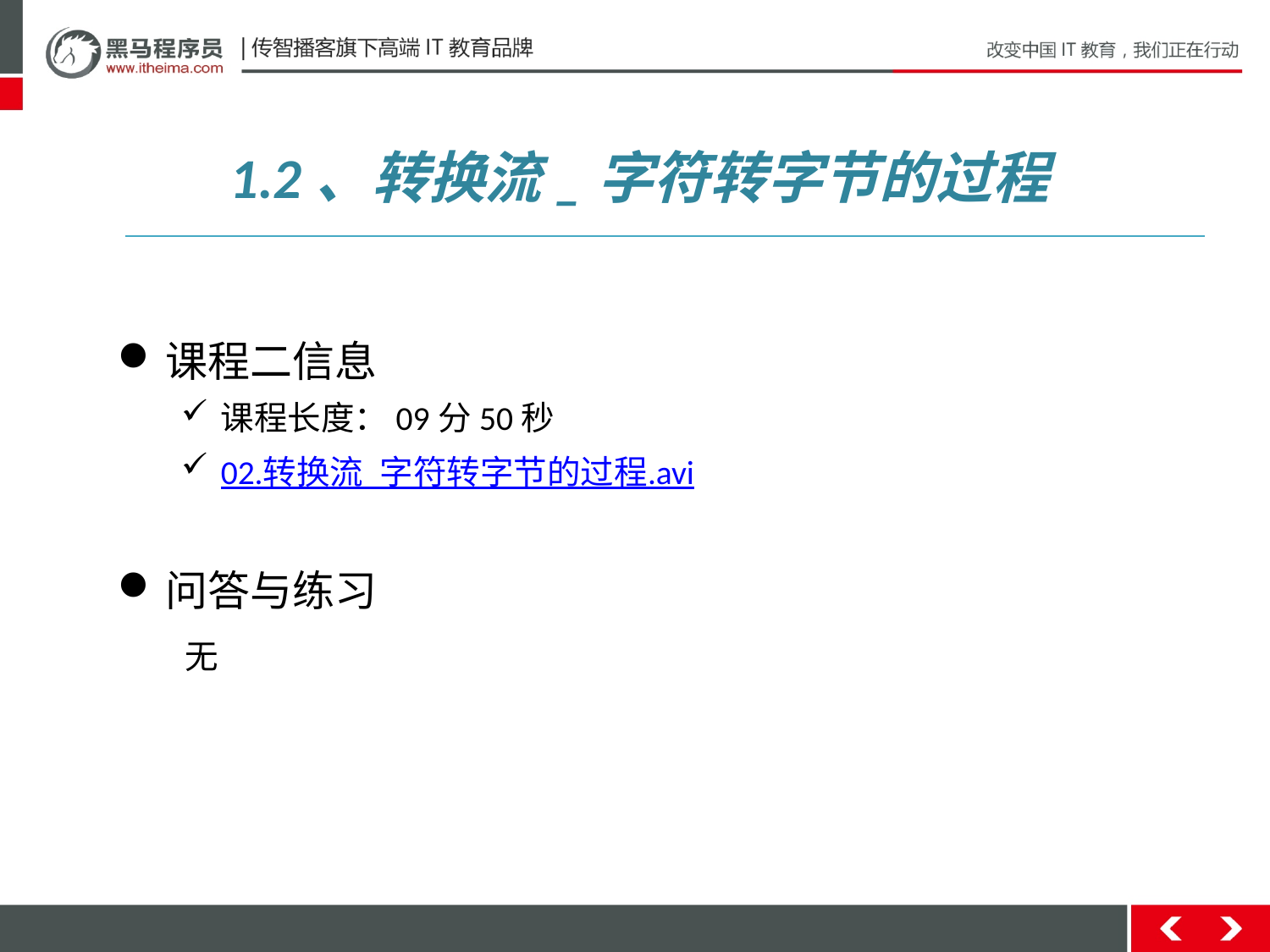

1.2、转换流_字符转字节的过程

课程二信息
课程长度：09分50秒
02.转换流_字符转字节的过程.avi

问答与练习
      无